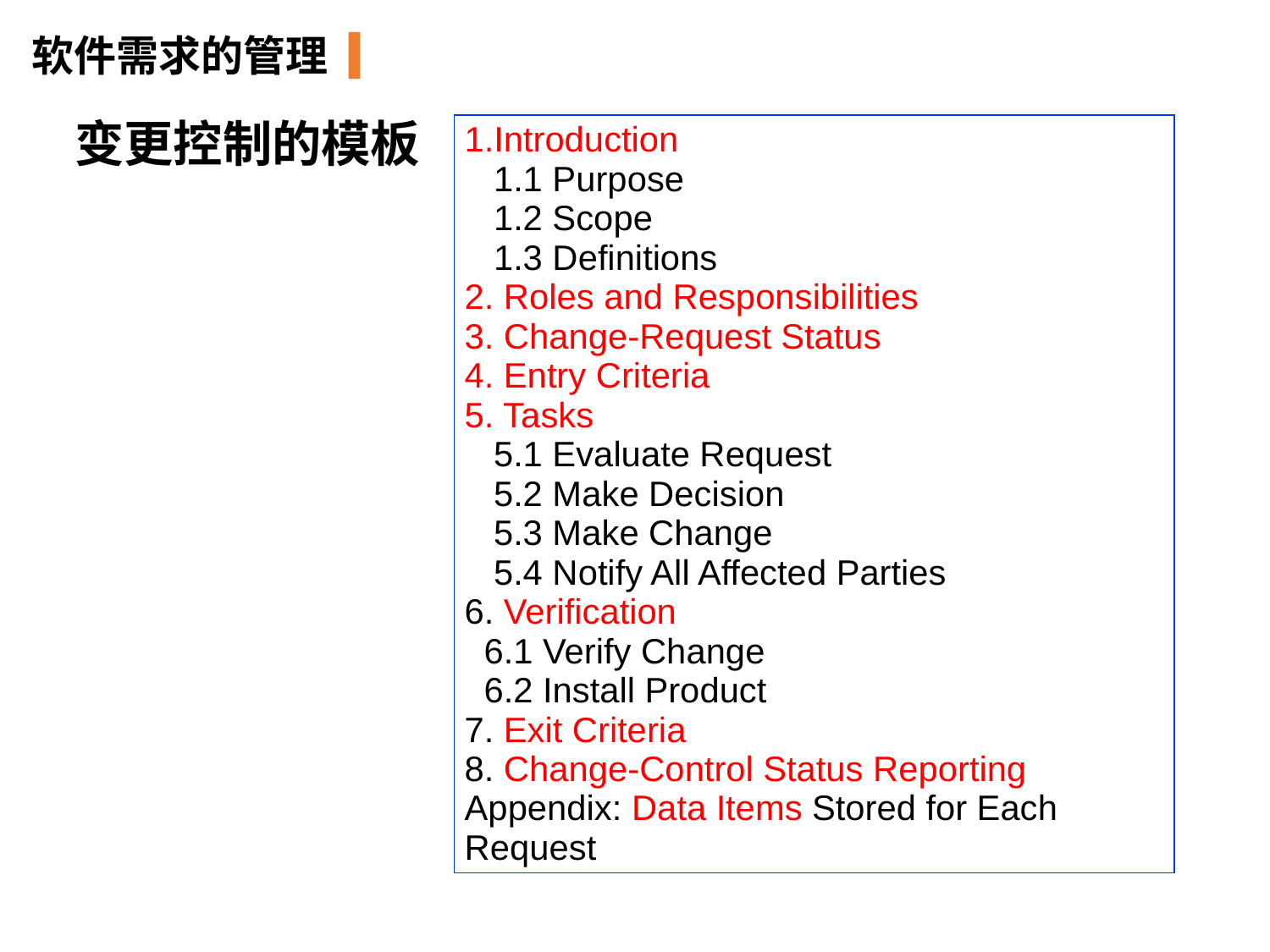

软件需求的管理

变更控制的模板
| Introduction 1.1 Purpose 1.2 Scope 1.3 Definitions 2. Roles and Responsibilities 3. Change-Request Status 4. Entry Criteria 5. Tasks 5.1 Evaluate Request 5.2 Make Decision 5.3 Make Change 5.4 Notify All Affected Parties 6. Verification 6.1 Verify Change 6.2 Install Product 7. Exit Criteria 8. Change-Control Status Reporting Appendix: Data Items Stored for Each Request |
| --- |